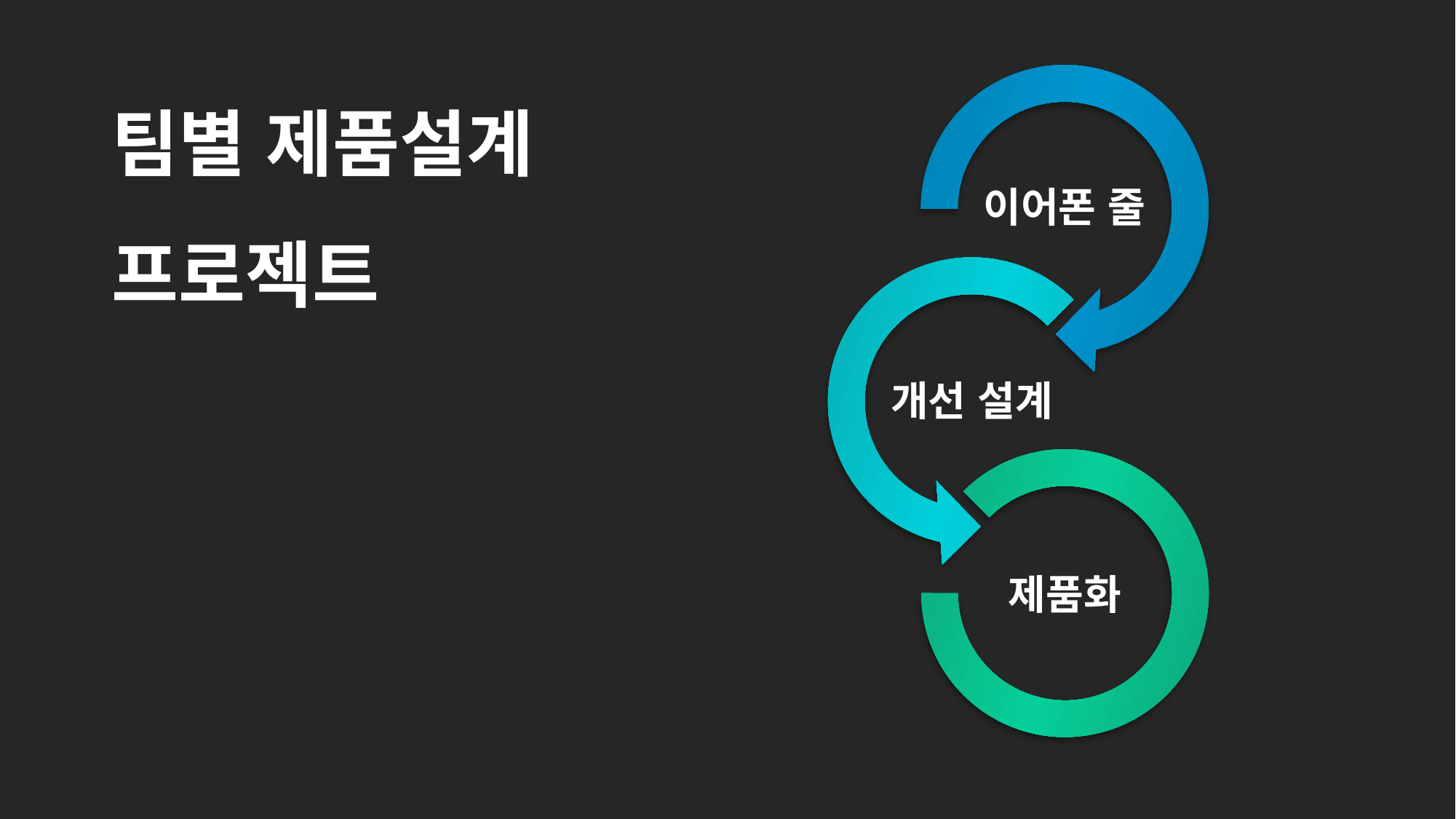

이어폰 줄
개선 설계
제품화
# 팀별 제품설계 프로젝트